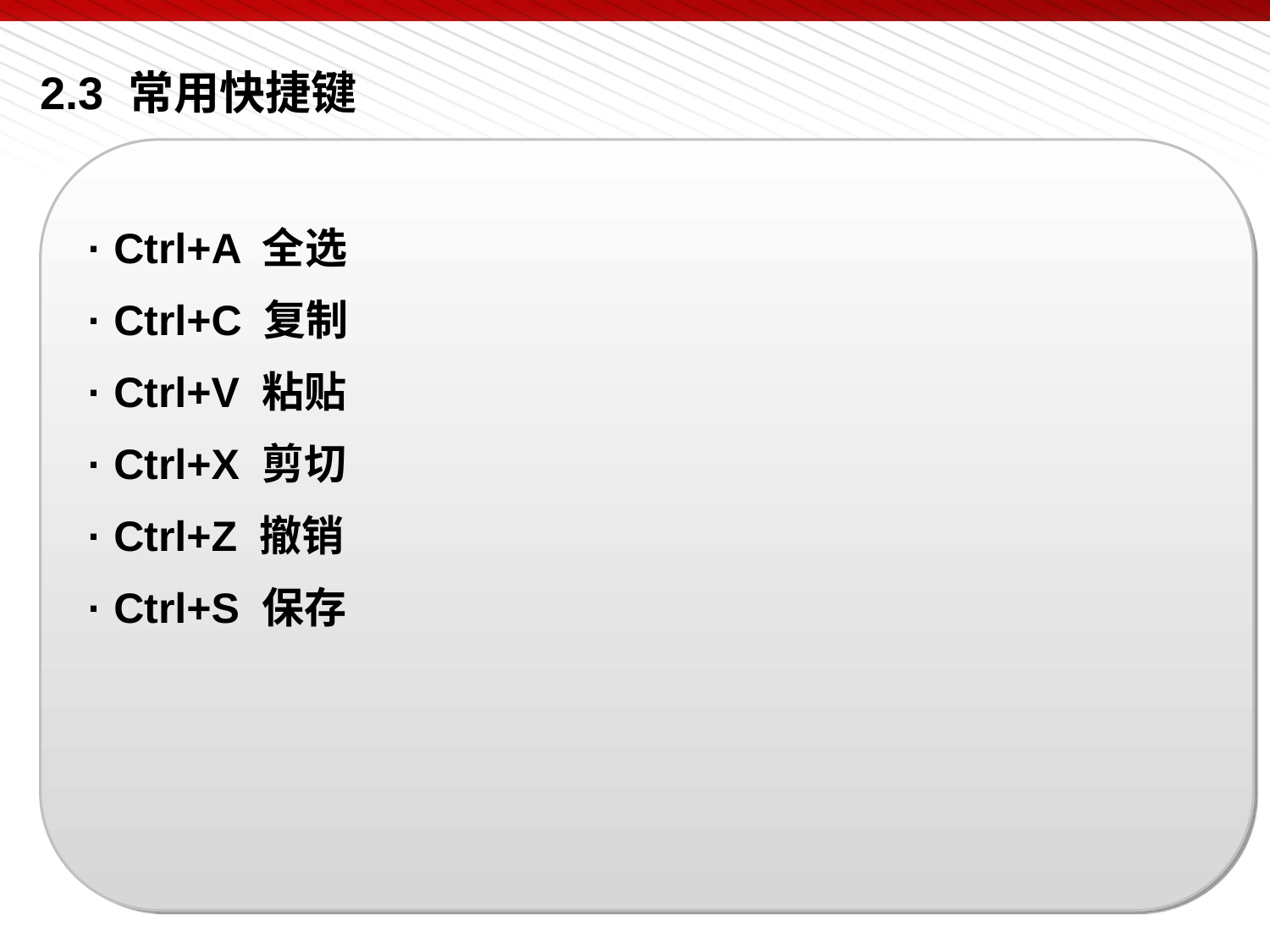

# 2.3 常用快捷键
· Ctrl+A 全选
· Ctrl+C 复制
· Ctrl+V 粘贴
· Ctrl+X 剪切
· Ctrl+Z 撤销
· Ctrl+S 保存